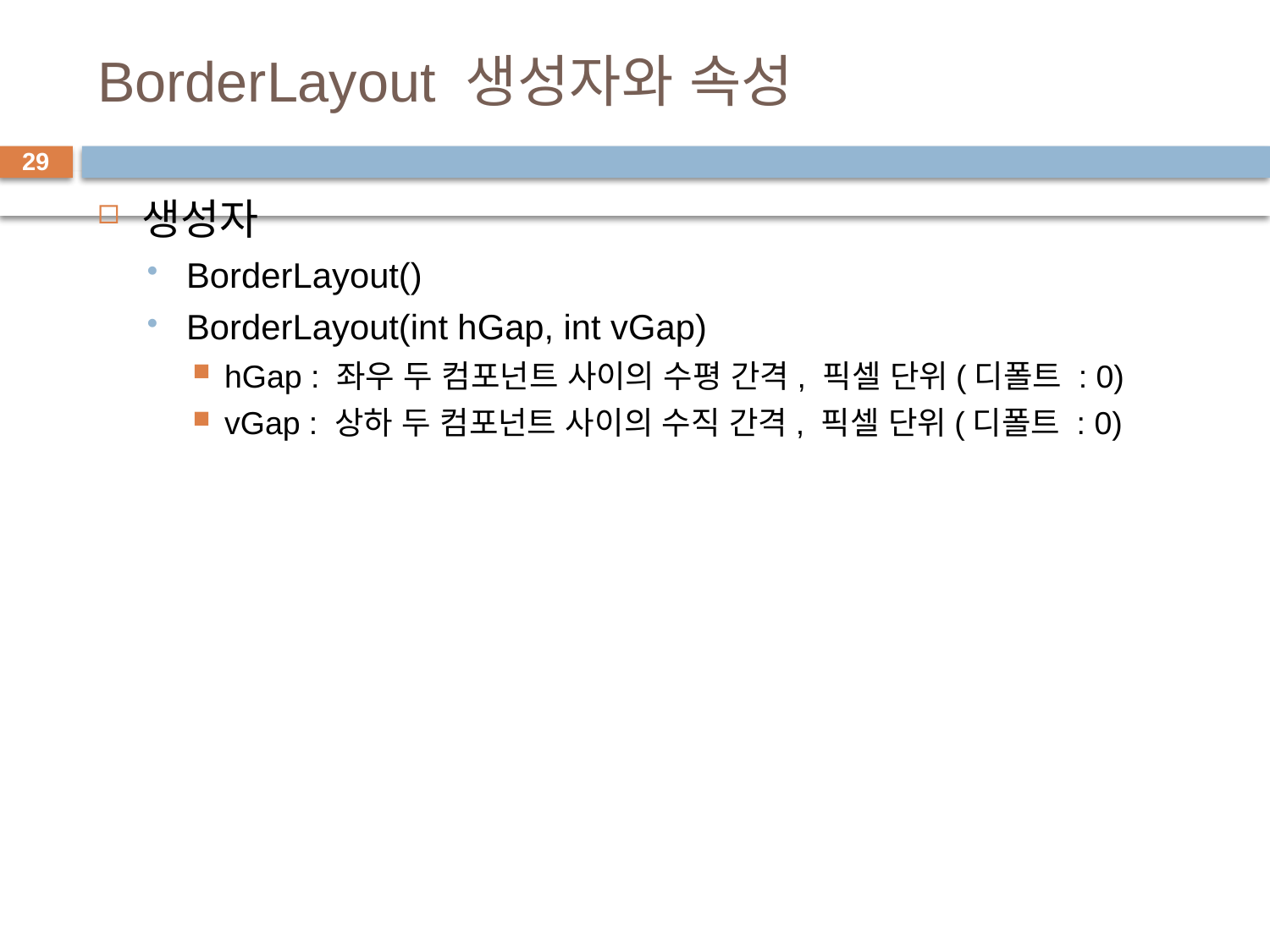

# BorderLayout 생성자와 속성
29
생성자
BorderLayout()
BorderLayout(int hGap, int vGap)
hGap : 좌우 두 컴포넌트 사이의 수평 간격, 픽셀 단위(디폴트 : 0)
vGap : 상하 두 컴포넌트 사이의 수직 간격, 픽셀 단위(디폴트 : 0)